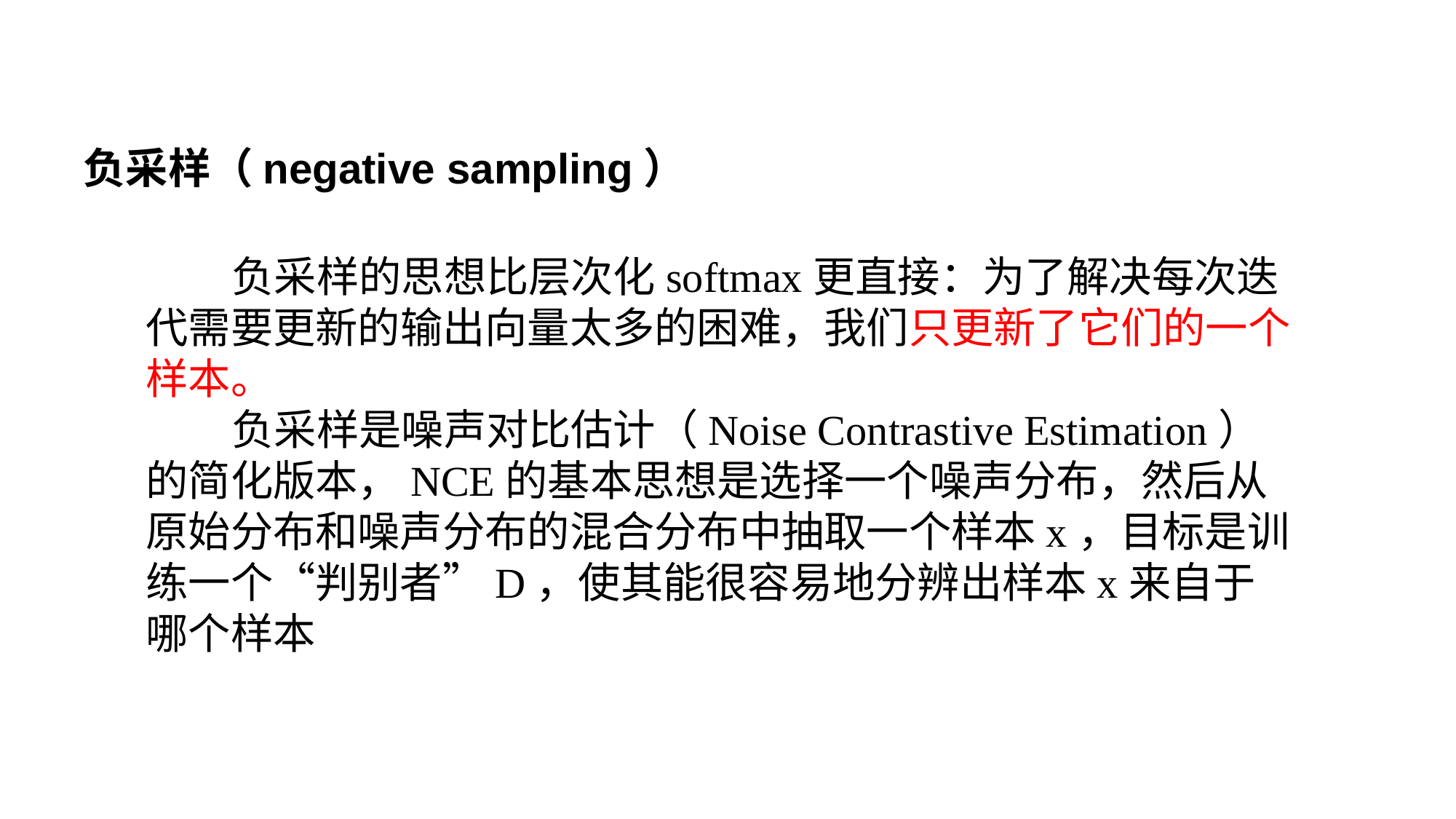

负采样（negative sampling）
        负采样的思想比层次化softmax更直接：为了解决每次迭代需要更新的输出向量太多的困难，我们只更新了它们的一个样本。
        负采样是噪声对比估计（Noise Contrastive Estimation）的简化版本，NCE的基本思想是选择一个噪声分布，然后从原始分布和噪声分布的混合分布中抽取一个样本x，目标是训练一个“判别者”D，使其能很容易地分辨出样本x来自于哪个样本